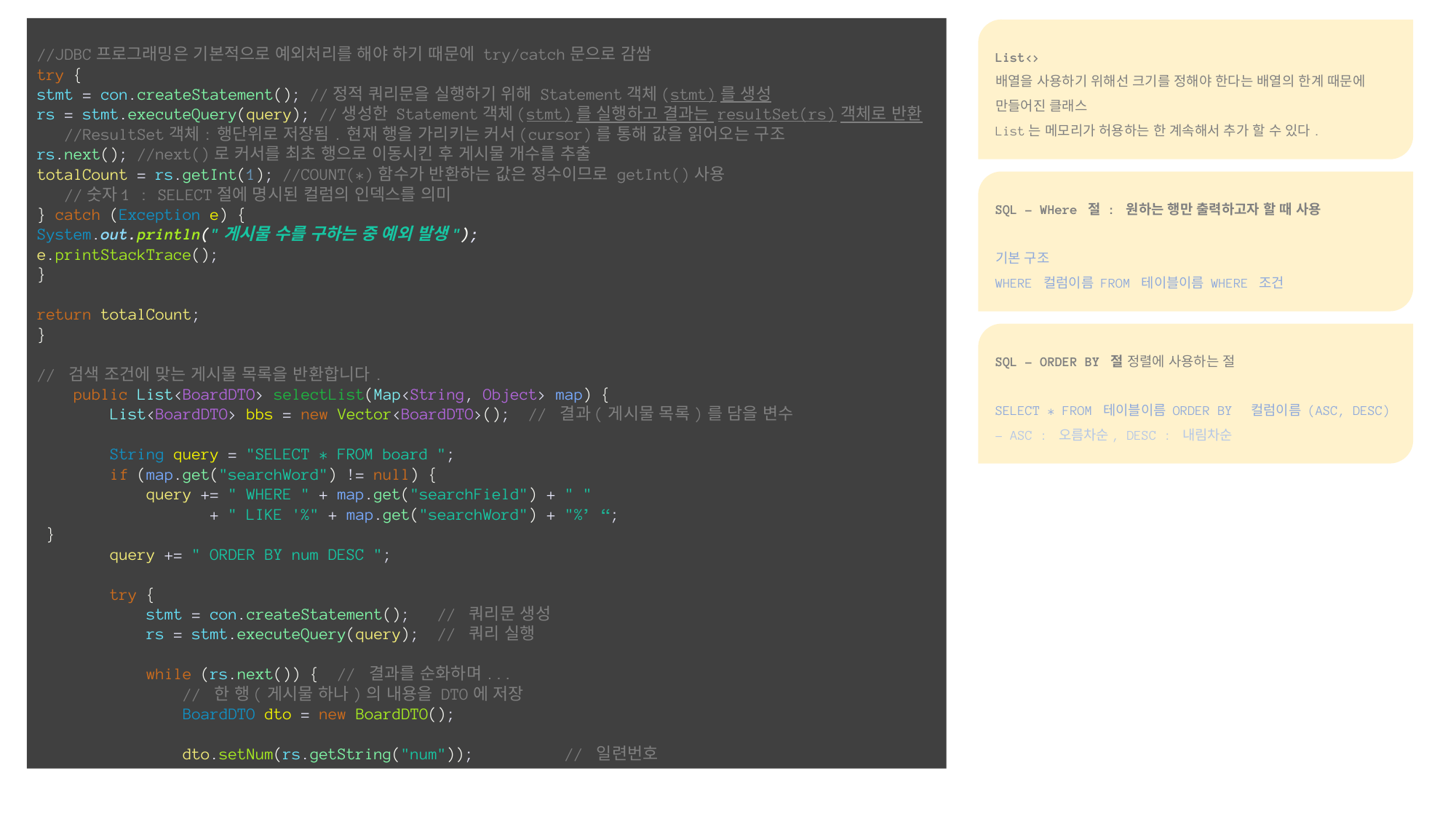

//JDBC프로그래밍은 기본적으로 예외처리를 해야 하기 때문에 try/catch문으로 감쌈
try {
stmt = con.createStatement(); //정적 쿼리문을 실행하기 위해 Statement객체(stmt)를 생성
rs = stmt.executeQuery(query); //생성한 Statement객체(stmt)를 실행하고 결과는 resultSet(rs)객체로 반환
   //ResultSet객체:행단위로 저장됨.현재 행을 가리키는 커서(cursor)를 통해 값을 읽어오는 구조
rs.next(); //next()로 커서를 최초 행으로 이동시킨 후 게시물 개수를 추출
totalCount = rs.getInt(1); //COUNT(*)함수가 반환하는 값은 정수이므로 getInt()사용
   //숫자1 : SELECT절에 명시된 컬럼의 인덱스를 의미
} catch (Exception e) {
System.out.println("게시물 수를 구하는 중 예외 발생");
e.printStackTrace();
}

return totalCount;
}

// 검색 조건에 맞는 게시물 목록을 반환합니다.
    public List<BoardDTO> selectList(Map<String, Object> map) {
        List<BoardDTO> bbs = new Vector<BoardDTO>();  // 결과(게시물 목록)를 담을 변수

        String query = "SELECT * FROM board ";
        if (map.get("searchWord") != null) {
            query += " WHERE " + map.get("searchField") + " "
                   + " LIKE '%" + map.get("searchWord") + "%’ “;
 }
        query += " ORDER BY num DESC ";

        try {
            stmt = con.createStatement();   // 쿼리문 생성
            rs = stmt.executeQuery(query);  // 쿼리 실행

            while (rs.next()) {  // 결과를 순화하며...
                // 한 행(게시물 하나)의 내용을 DTO에 저장
                BoardDTO dto = new BoardDTO();

                dto.setNum(rs.getString("num"));          // 일련번호
List<>
배열을 사용하기 위해선 크기를 정해야 한다는 배열의 한계 때문에 만들어진 클래스
List는 메모리가 허용하는 한 계속해서 추가 할 수 있다.
SQL - WHere 절 : 원하는 행만 출력하고자 할 때 사용

기본 구조
WHERE 컬럼이름 FROM 테이블이름 WHERE 조건
SQL - ORDER BY 절 정렬에 사용하는 절

SELECT * FROM 테이블이름 ORDER BY  컬럼이름 (ASC, DESC)
- ASC : 오름차순, DESC : 내림차순